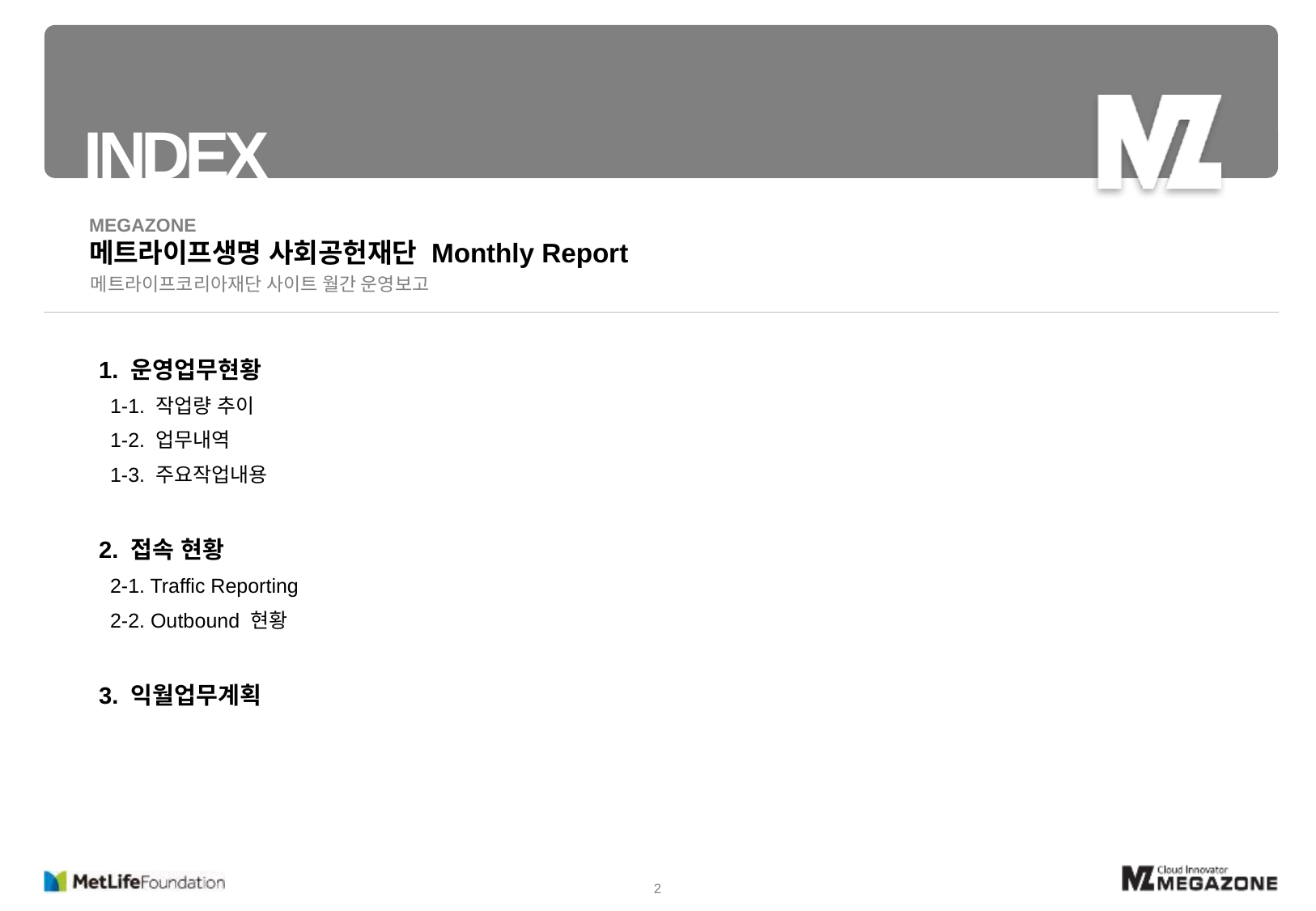

INDEX
MEGAZONE
메트라이프생명 사회공헌재단 Monthly Report
메트라이프코리아재단 사이트 월간 운영보고

1. 운영업무현황
  1-1. 작업량 추이
  1-2. 업무내역
  1-3. 주요작업내용

2. 접속 현황
  2-1. Traffic Reporting
  2-2. Outbound 현황

3. 익월업무계획
2